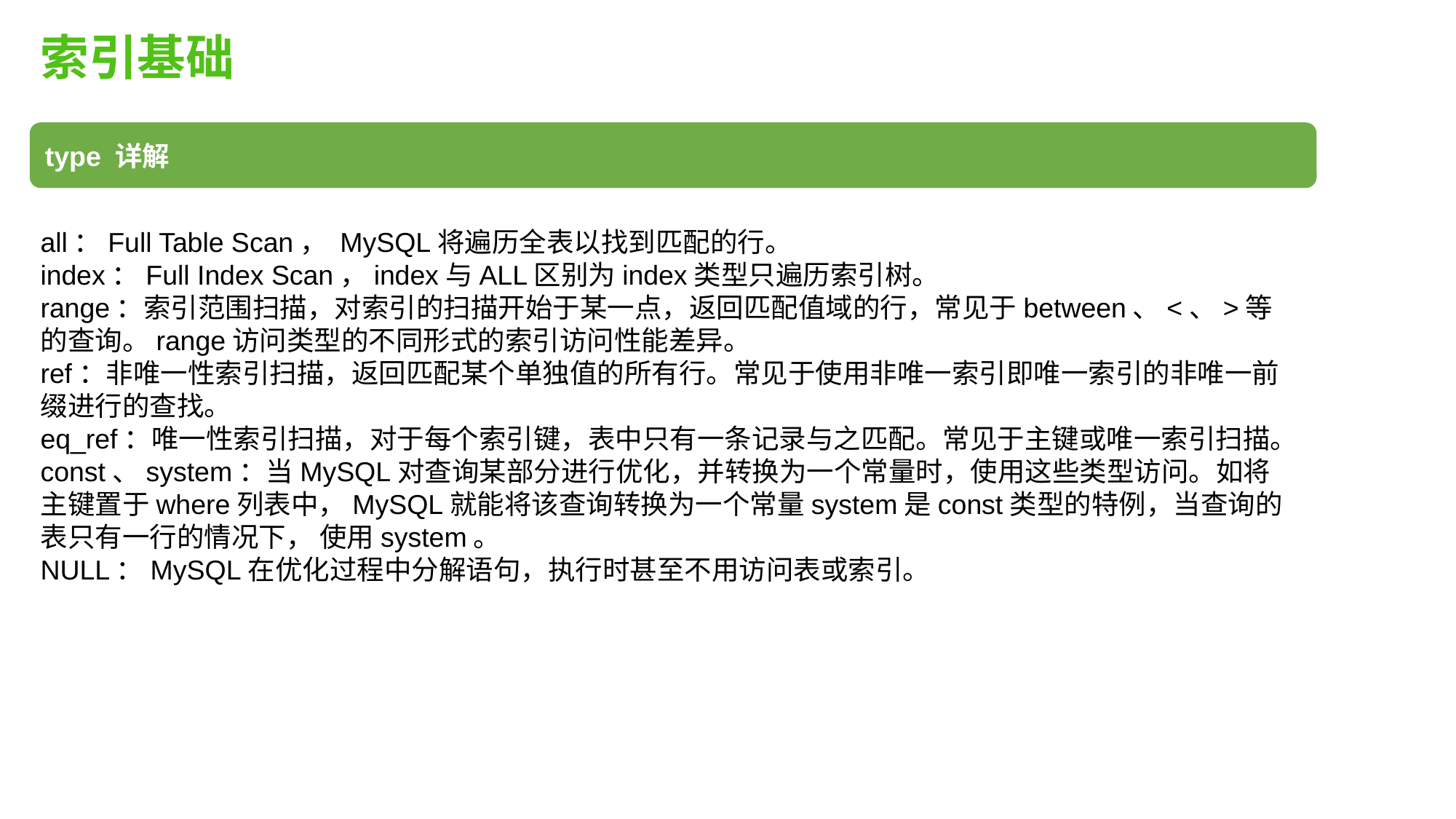

索引基础

type 详解
all：Full Table Scan， MySQL将遍历全表以找到匹配的行。
index：Full Index Scan，index与ALL区别为index类型只遍历索引树。
range：索引范围扫描，对索引的扫描开始于某一点，返回匹配值域的行，常见于between、<、>等的查询。range访问类型的不同形式的索引访问性能差异。
ref：非唯一性索引扫描，返回匹配某个单独值的所有行。常见于使用非唯一索引即唯一索引的非唯一前缀进行的查找。
eq_ref：唯一性索引扫描，对于每个索引键，表中只有一条记录与之匹配。常见于主键或唯一索引扫描。
const、system：当MySQL对查询某部分进行优化，并转换为一个常量时，使用这些类型访问。如将主键置于where列表中，MySQL就能将该查询转换为一个常量system是const类型的特例，当查询的表只有一行的情况下， 使用system。
NULL：MySQL在优化过程中分解语句，执行时甚至不用访问表或索引。